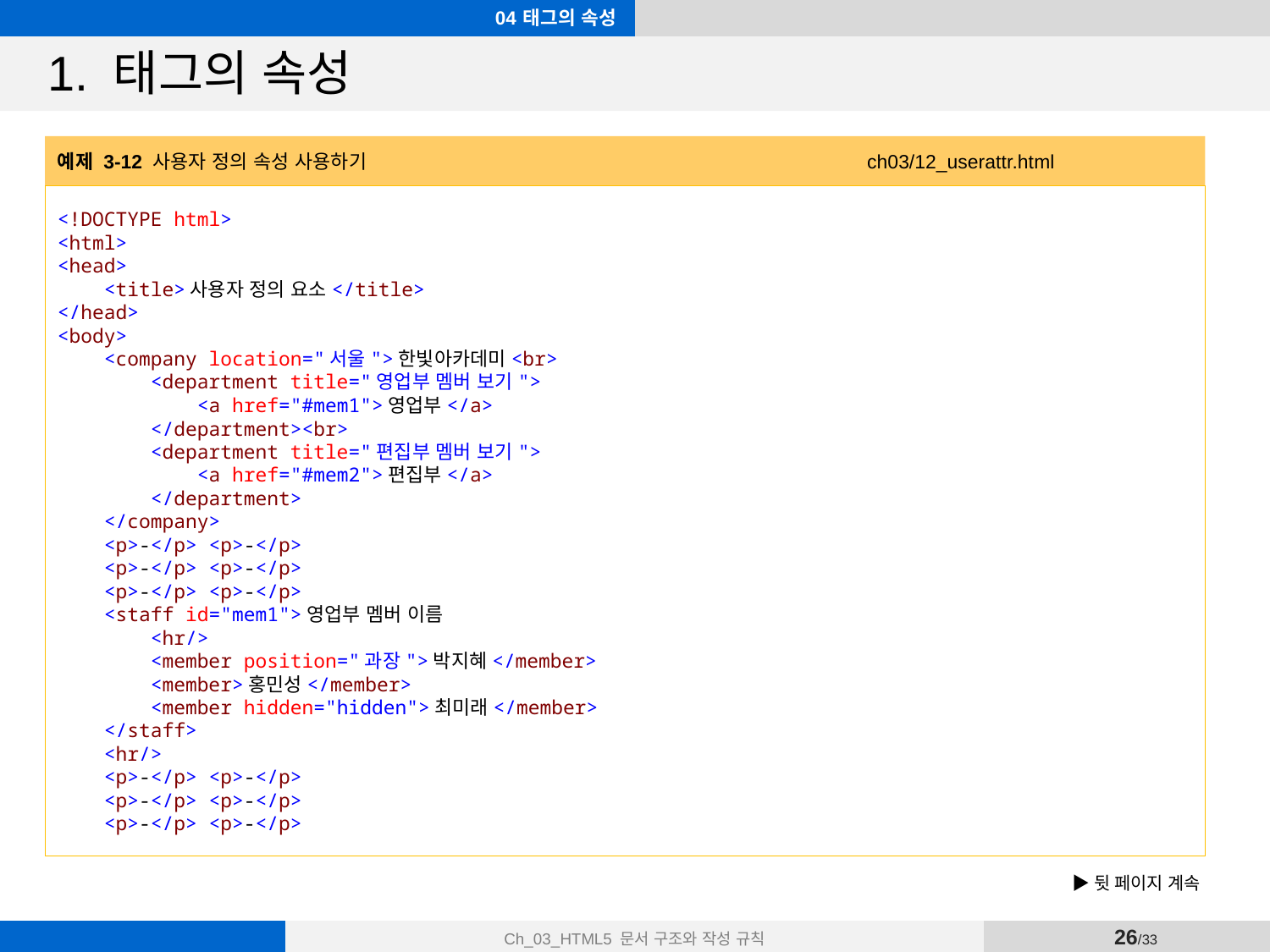

04 태그의 속성
# 1. 태그의 속성
예제 3-12 사용자 정의 속성 사용하기                                                                                          ch03/12_userattr.html
<!DOCTYPE html>
<html>
<head>
    <title>사용자 정의 요소</title>
</head>
<body>
    <company location="서울">한빛아카데미<br>
        <department title="영업부 멤버 보기">
            <a href="#mem1">영업부</a>
        </department><br>
        <department title="편집부 멤버 보기">
            <a href="#mem2">편집부</a>
        </department>
    </company>
    <p>-</p> <p>-</p>
    <p>-</p> <p>-</p>
    <p>-</p> <p>-</p>
    <staff id="mem1">영업부 멤버 이름
        <hr/>
        <member position="과장">박지혜</member>
        <member>홍민성</member>
        <member hidden="hidden">최미래</member>
    </staff>
    <hr/>
    <p>-</p> <p>-</p>
    <p>-</p> <p>-</p>
    <p>-</p> <p>-</p>
▶뒷 페이지 계속